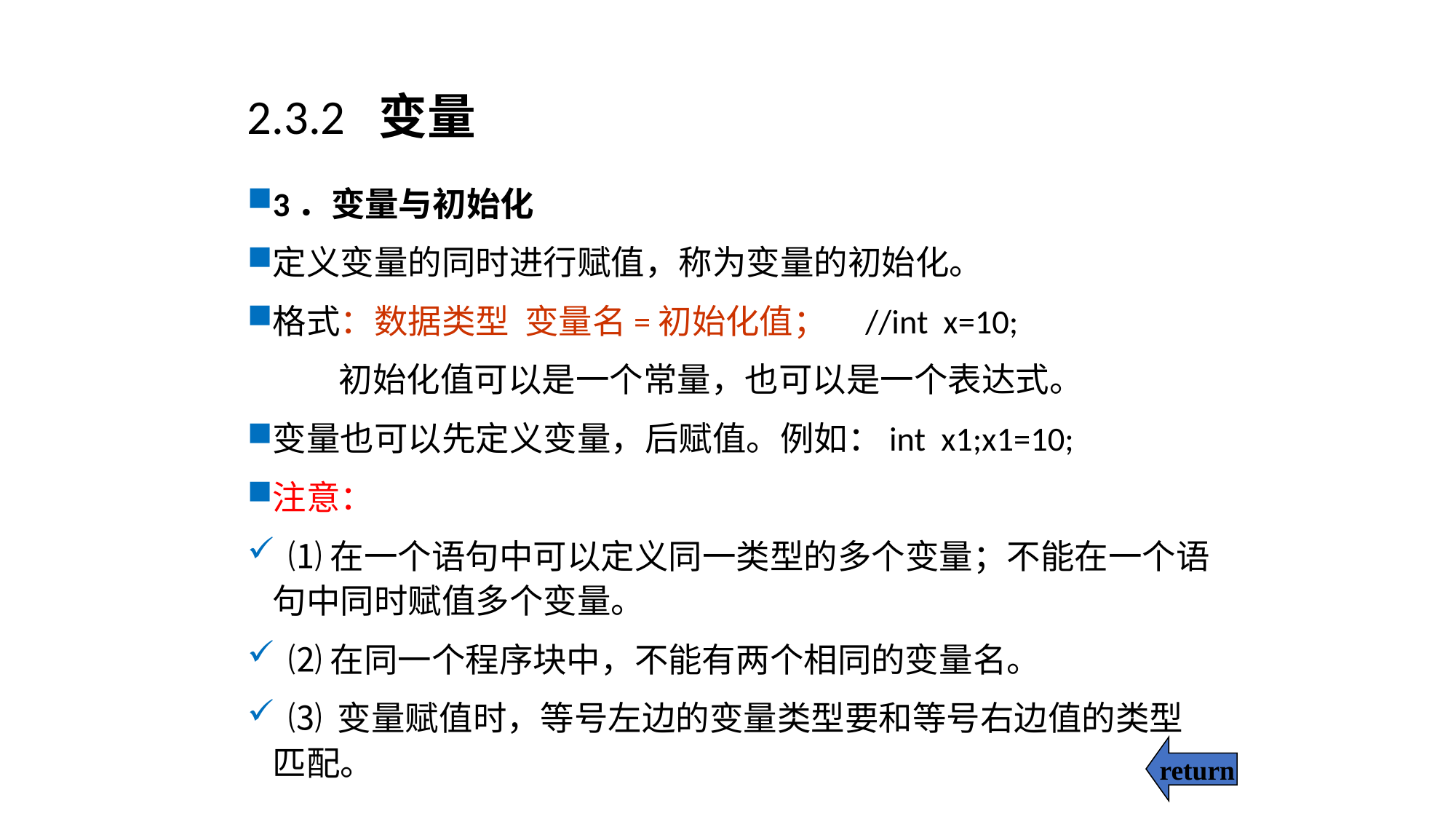

# 2.3.2  变量
3．变量与初始化
定义变量的同时进行赋值，称为变量的初始化。
格式：数据类型  变量名=初始化值；    //int  x=10;
           初始化值可以是一个常量，也可以是一个表达式。
变量也可以先定义变量，后赋值。例如：int  x1;x1=10;
注意：
  ⑴在一个语句中可以定义同一类型的多个变量；不能在一个语句中同时赋值多个变量。
  ⑵在同一个程序块中，不能有两个相同的变量名。
  ⑶ 变量赋值时，等号左边的变量类型要和等号右边值的类型匹配。
return